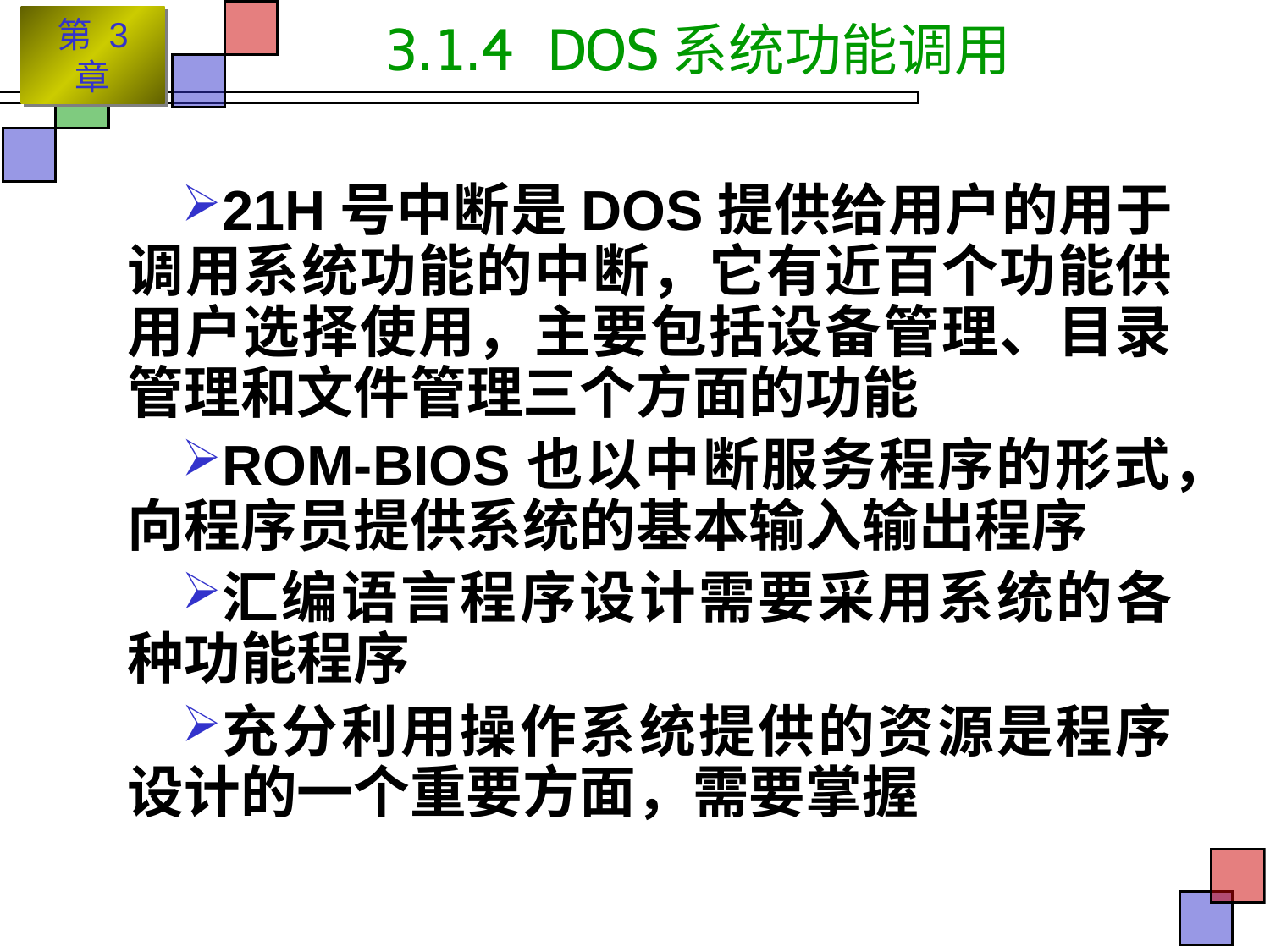

# 3.1.4  DOS系统功能调用
21H号中断是DOS提供给用户的用于调用系统功能的中断，它有近百个功能供用户选择使用，主要包括设备管理、目录管理和文件管理三个方面的功能
ROM-BIOS也以中断服务程序的形式，向程序员提供系统的基本输入输出程序
汇编语言程序设计需要采用系统的各种功能程序
充分利用操作系统提供的资源是程序设计的一个重要方面，需要掌握